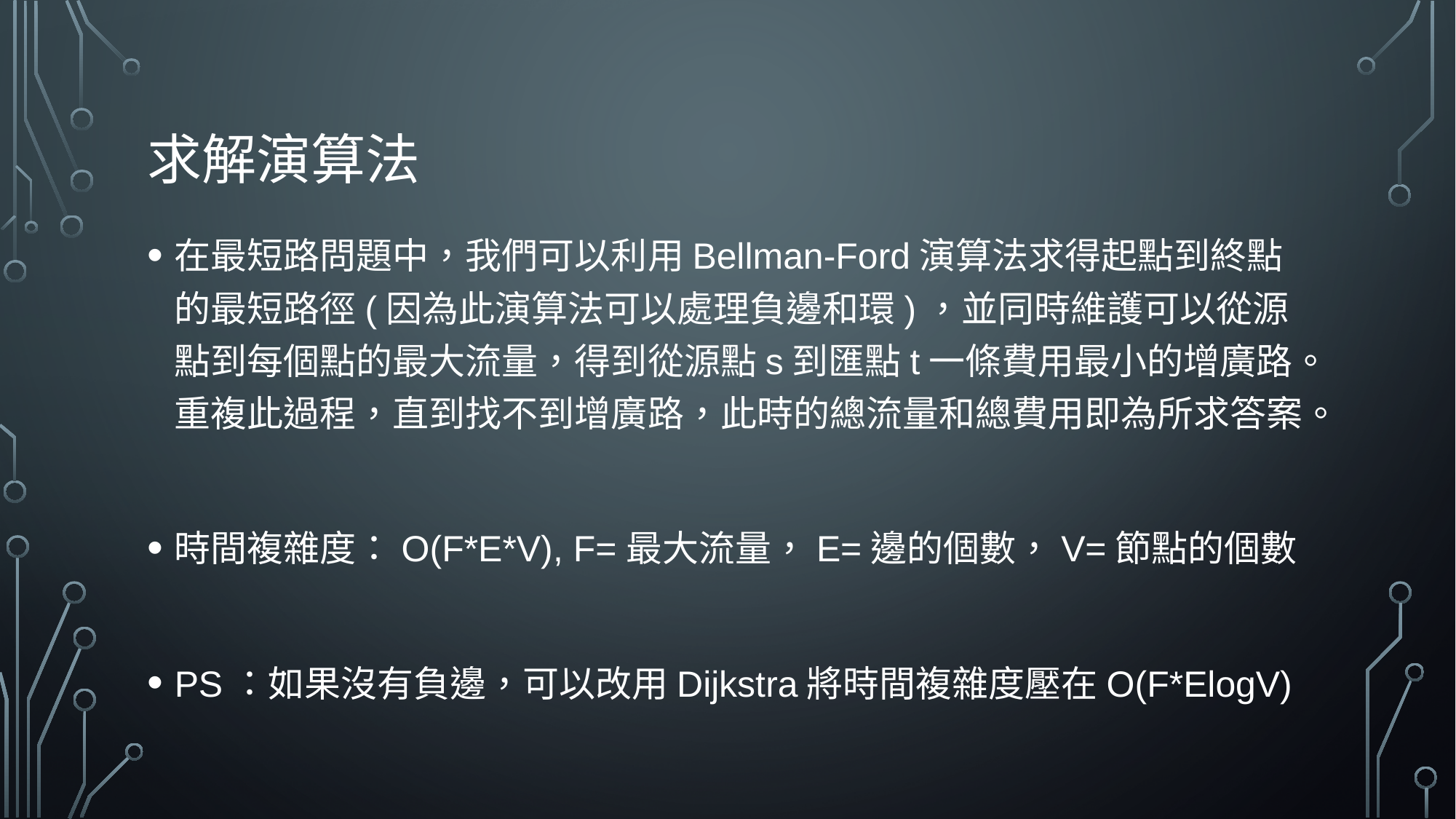

# 求解演算法
在最短路問題中，我們可以利用Bellman-Ford演算法求得起點到終點的最短路徑(因為此演算法可以處理負邊和環)，並同時維護可以從源點到每個點的最大流量，得到從源點s到匯點t一條費用最小的增廣路。重複此過程，直到找不到增廣路，此時的總流量和總費用即為所求答案。

時間複雜度：O(F*E*V), F=最大流量，E=邊的個數，V=節點的個數

PS：如果沒有負邊，可以改用Dijkstra將時間複雜度壓在O(F*ElogV)